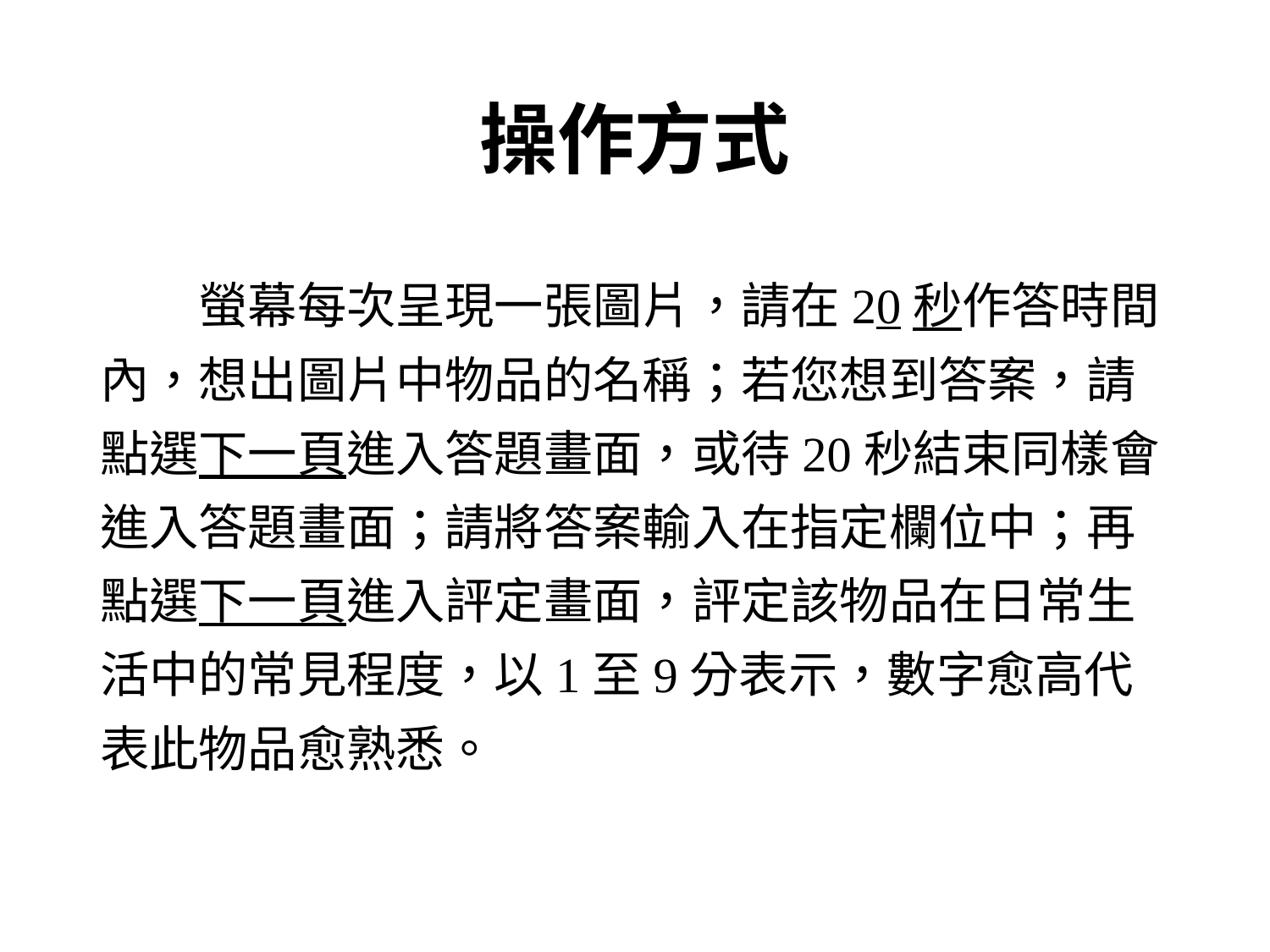

# 操作方式
　　螢幕每次呈現一張圖片，請在20秒作答時間內，想出圖片中物品的名稱；若您想到答案，請點選下一頁進入答題畫面，或待20秒結束同樣會進入答題畫面；請將答案輸入在指定欄位中；再點選下一頁進入評定畫面，評定該物品在日常生活中的常見程度，以1至9分表示，數字愈高代表此物品愈熟悉。